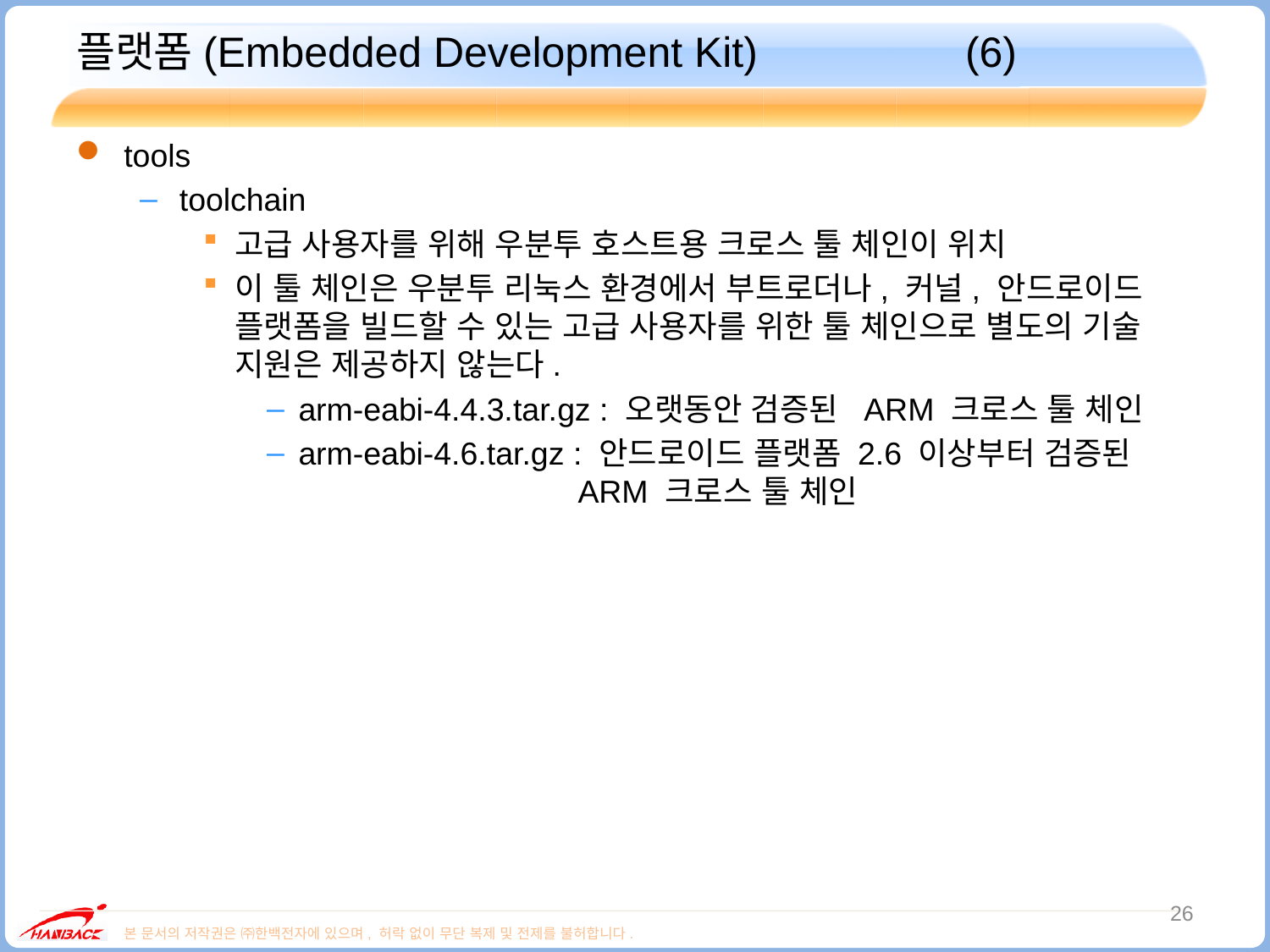

# 플랫폼(Embedded Development Kit)		(6)
tools
toolchain
고급 사용자를 위해 우분투 호스트용 크로스 툴 체인이 위치
이 툴 체인은 우분투 리눅스 환경에서 부트로더나, 커널, 안드로이드 플랫폼을 빌드할 수 있는 고급 사용자를 위한 툴 체인으로 별도의 기술 지원은 제공하지 않는다.
arm-eabi-4.4.3.tar.gz : 오랫동안 검증된  ARM 크로스 툴 체인
arm-eabi-4.6.tar.gz : 안드로이드 플랫폼 2.6 이상부터 검증된 			  ARM 크로스 툴 체인
26